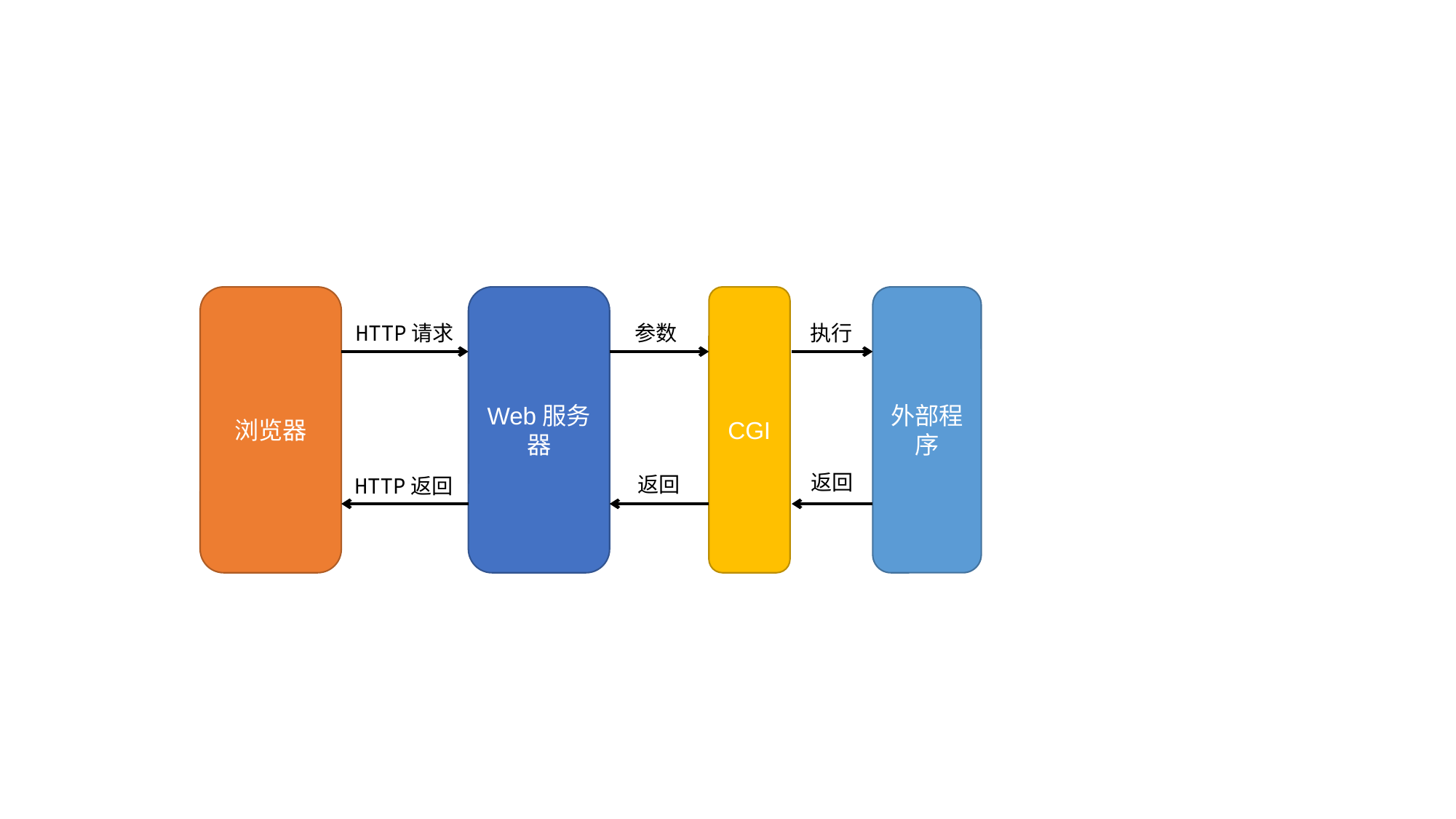

浏览器
Web服务器
CGI
外部程序
参数
执行
HTTP请求
返回
返回
HTTP返回